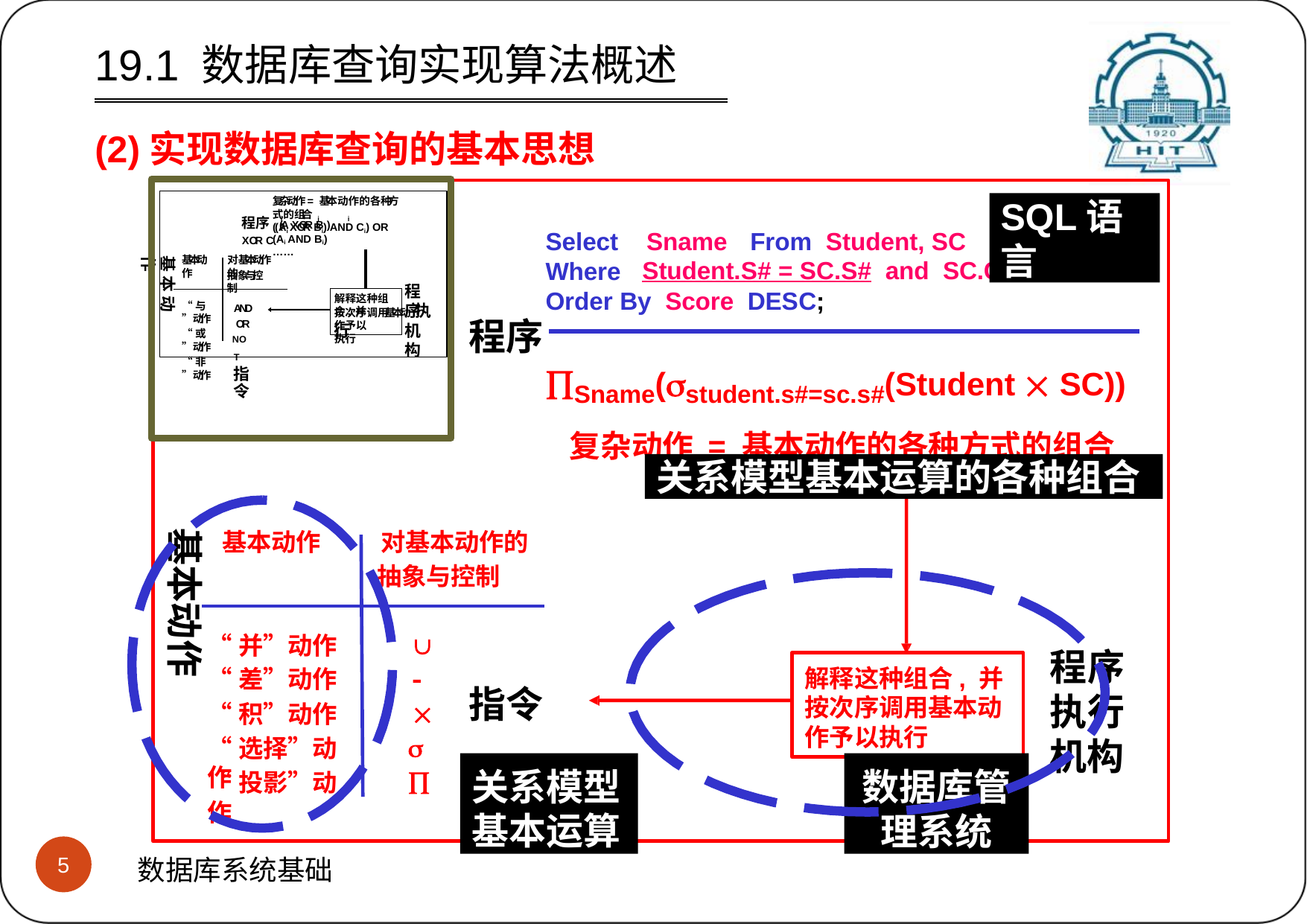

# 19.1 数据库查询实现算法概述
(2)实现数据库查询的基本思想

SQL语言
复杂动作 = 基本动作的各种方式的组合
程序 (A XOR B ) XOR C
i	i 	i
((Ai XOR Bi) AND Ci) OR (Ai AND Bi)
……
Select Where
Sname	From  Student, SC

基本动作
对基本动作的
Student.S# = SC.S#  and  SC.C# = ‘001’
基 本 动 作

抽象与控制
程序
Order By  Score  DESC;

解释这种组合, 并
“与”动作
“或”动作
“非”动作
AND OR
NOT   指令
按次序调用基本动  执行

程序
作予以执行
机构

∏Sname(σstudent.s#=sc.s#(Student × SC))
复杂动作 = 基本动作的各种方式的组合
关系模型基本运算的各种组合

基本动作
基本动作
对基本动作的

抽象与控制

∪
“并”动作
“差”动作
“积”动作
“选择”动作
程序 执行 机构

解释这种组合, 并 按次序调用基本动 作予以执行
−
×
σ
指令

关系模型
数据库管 理系统
∏
“投影”动作
基本运算